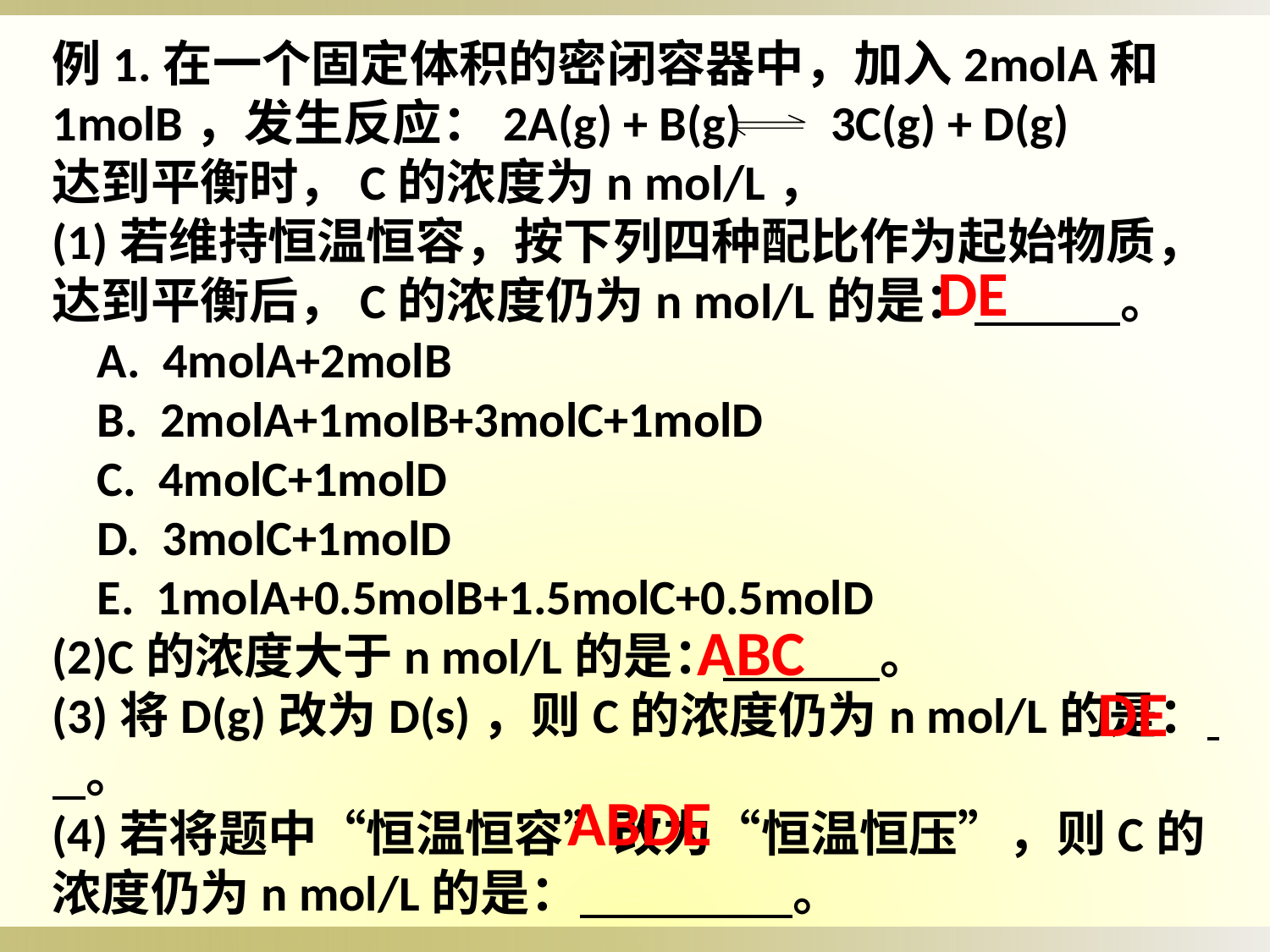

例1.在一个固定体积的密闭容器中，加入2molA和1molB，发生反应：2A(g) + B(g)        3C(g) + D(g)
达到平衡时，C的浓度为n mol/L，
(1)若维持恒温恒容，按下列四种配比作为起始物质，达到平衡后，C的浓度仍为n mol/L的是：             。
    A.  4molA+2molB
    B.  2molA+1molB+3molC+1molD
    C.  4molC+1molD
    D.  3molC+1molD
    E.  1molA+0.5molB+1.5molC+0.5molD
(2)C的浓度大于n mol/L的是：              。
(3)将D(g)改为D(s)，则C的浓度仍为n mol/L的是：     。
(4)若将题中“恒温恒容”改为“恒温恒压”，则C的浓度仍为n mol/L的是：                   。

DE
ABC
DE
ABDE